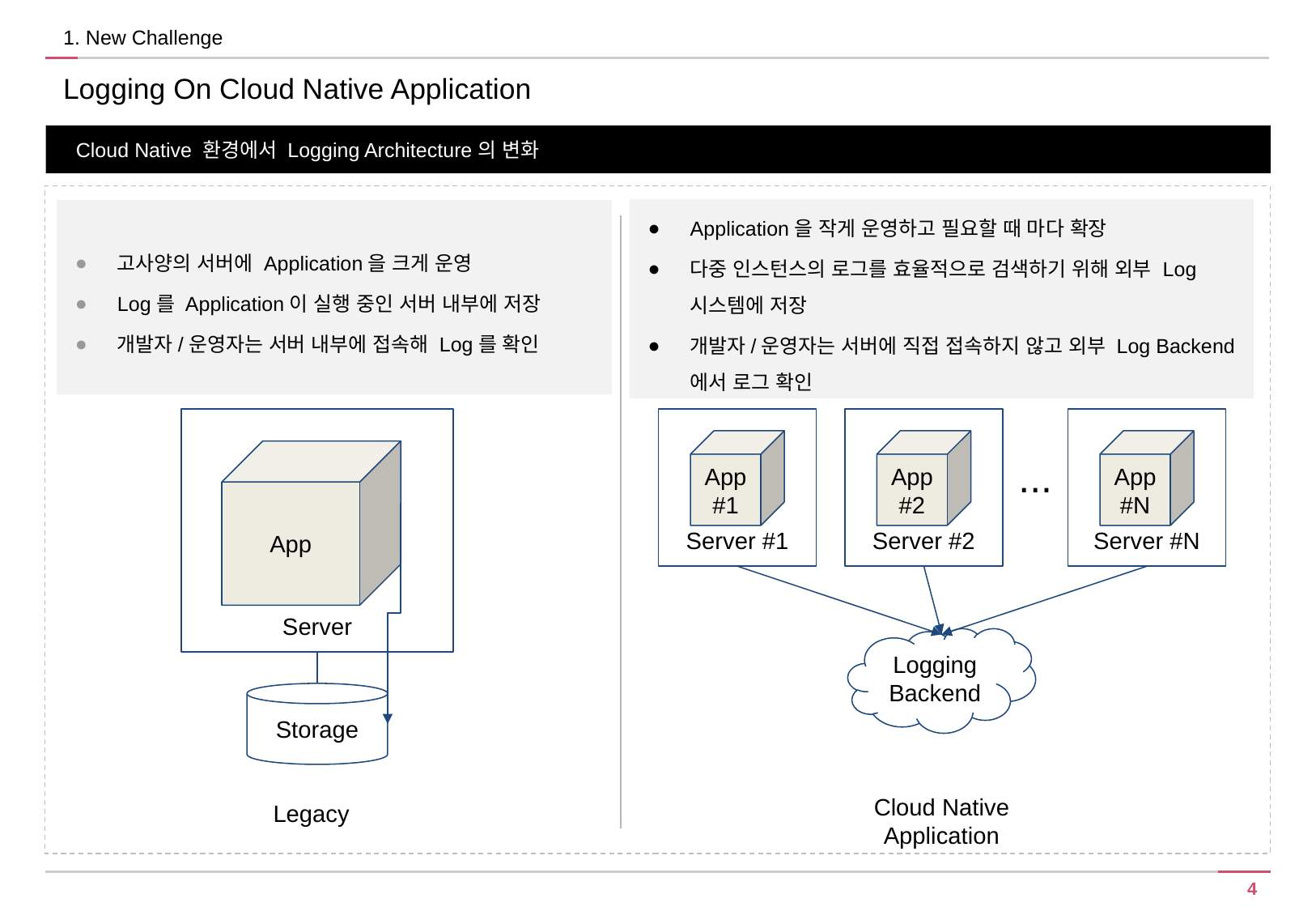

1. New Challenge
Logging On Cloud Native Application
Cloud Native 환경에서 Logging Architecture의 변화
Application을 작게 운영하고 필요할 때 마다 확장
다중 인스턴스의 로그를 효율적으로 검색하기 위해 외부 Log 시스템에 저장
개발자/운영자는 서버에 직접 접속하지 않고 외부 Log Backend에서 로그 확인
고사양의 서버에 Application을 크게 운영
Log를 Application이 실행 중인 서버 내부에 저장
개발자/운영자는 서버 내부에 접속해 Log를 확인
Server
App
Storage
Legacy
Server #1
Server #2
Server #N
App #1
App #2
App #N
...
Logging
Backend
Cloud Native Application